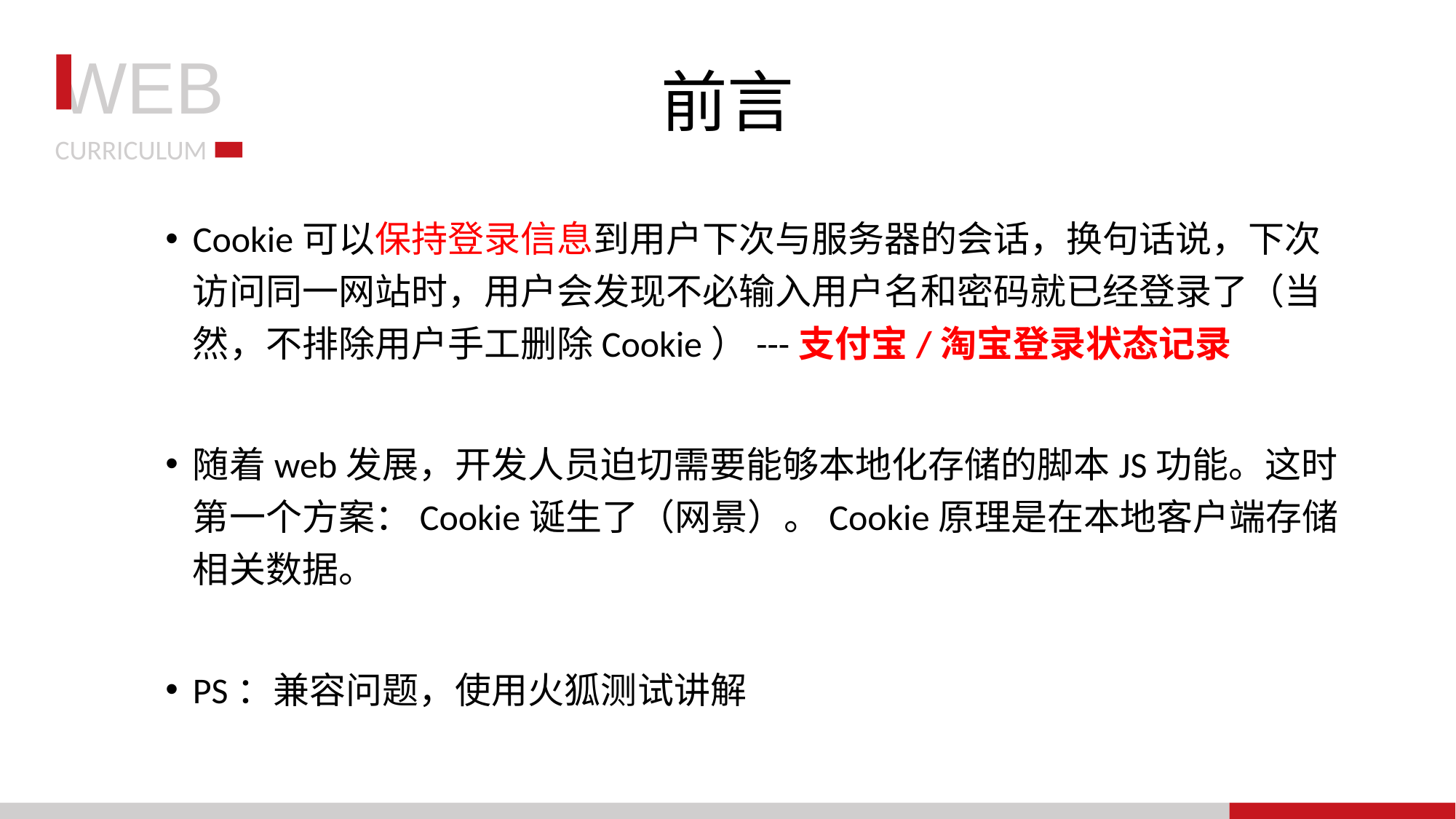

# 前言
Cookie可以保持登录信息到用户下次与服务器的会话，换句话说，下次访问同一网站时，用户会发现不必输入用户名和密码就已经登录了（当然，不排除用户手工删除Cookie）---支付宝/淘宝登录状态记录

随着web发展，开发人员迫切需要能够本地化存储的脚本JS功能。这时第一个方案：Cookie诞生了（网景）。Cookie原理是在本地客户端存储相关数据。

PS：兼容问题，使用火狐测试讲解